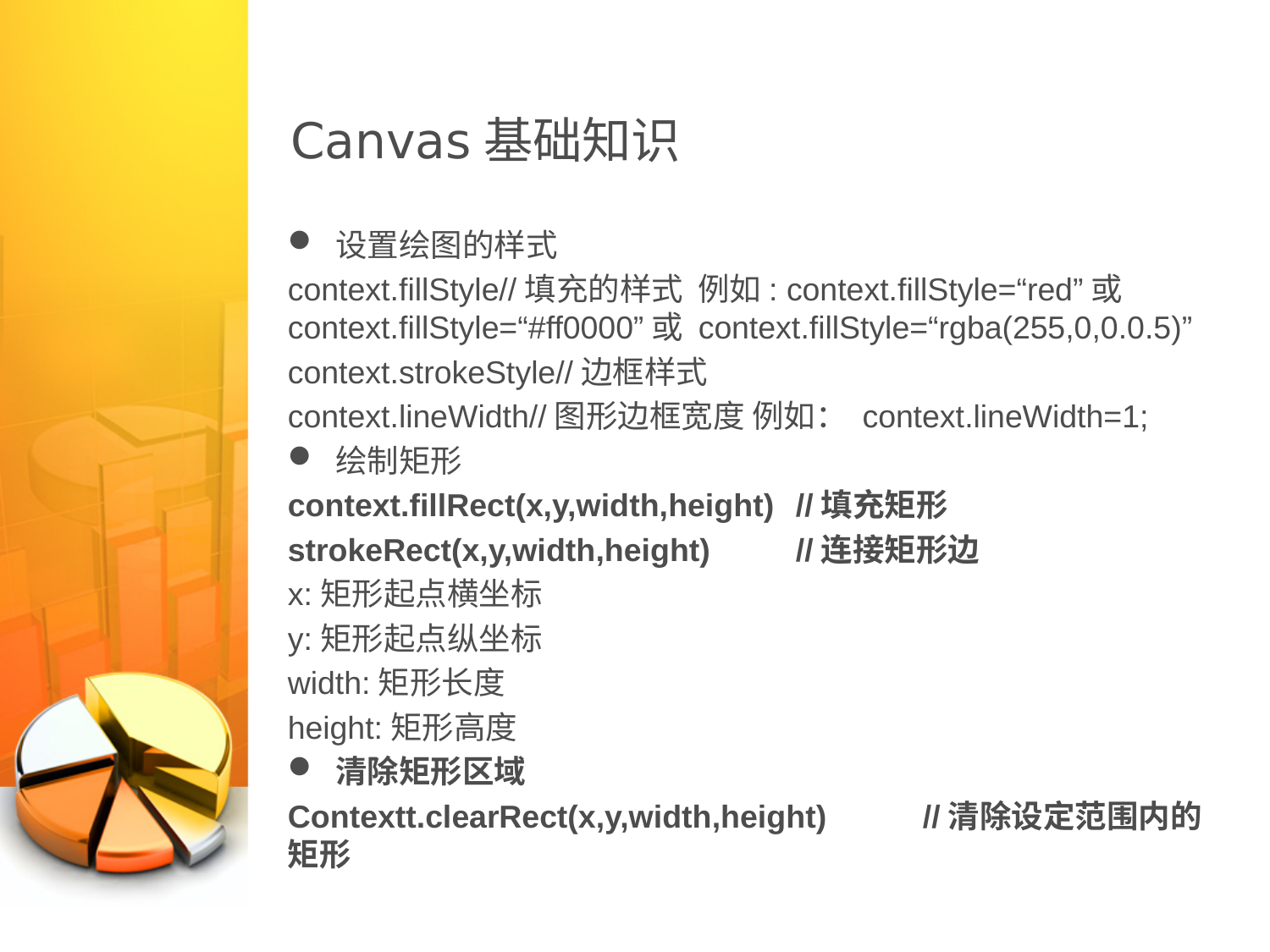

# Canvas基础知识
设置绘图的样式
context.fillStyle//填充的样式  例如: context.fillStyle=“red”或context.fillStyle=“#ff0000”或 context.fillStyle=“rgba(255,0,0.0.5)”
context.strokeStyle//边框样式
context.lineWidth//图形边框宽度 例如： context.lineWidth=1;
绘制矩形
context.fillRect(x,y,width,height) 	//填充矩形
strokeRect(x,y,width,height) 	//连接矩形边
x:矩形起点横坐标
y:矩形起点纵坐标
width:矩形长度
height:矩形高度
清除矩形区域
Contextt.clearRect(x,y,width,height) 	//清除设定范围内的矩形

PPT模板下载：www.1ppt.com/moban/     行业PPT模板：www.1ppt.com/hangye/
节日PPT模板：www.1ppt.com/jieri/           PPT素材下载：www.1ppt.com/sucai/
PPT背景图片：www.1ppt.com/beijing/      PPT图表下载：www.1ppt.com/tubiao/
优秀PPT下载：www.1ppt.com/xiazai/        PPT教程： www.1ppt.com/powerpoint/
Word教程： www.1ppt.com/word/              Excel教程：www.1ppt.com/excel/
资料下载：www.1ppt.com/ziliao/                PPT课件下载：www.1ppt.com/kejian/
范文下载：www.1ppt.com/fanwen/             试卷下载：www.1ppt.com/shiti/
教案下载：www.1ppt.com/jiaoan/        PPT论坛：www.1ppt.cn